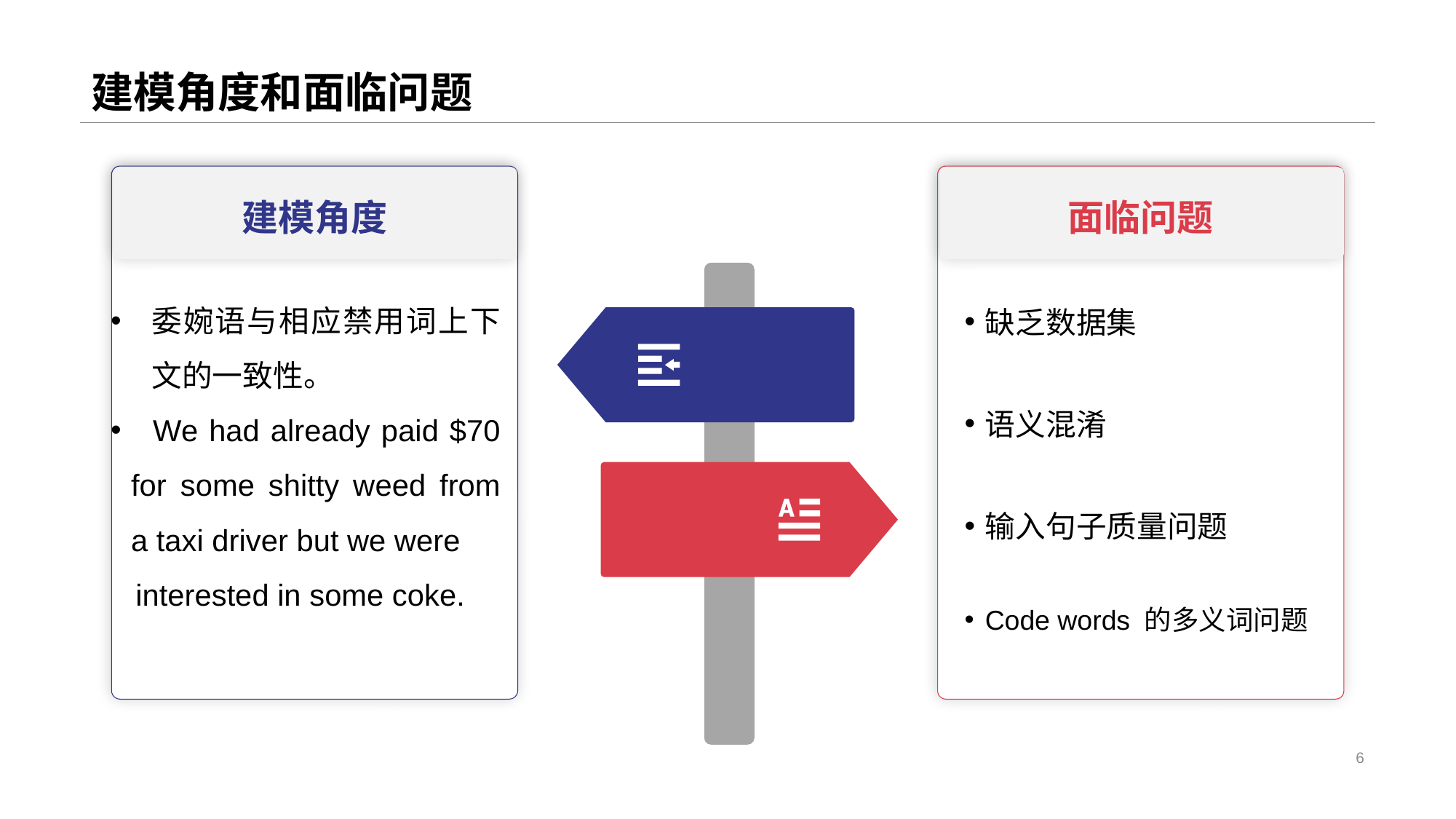

# 建模角度和面临问题

建模角度
面临问题

委婉语与相应禁用词上下文的一致性。
  We had already paid $70 for some shitty weed from a taxi driver but we were
   interested in some coke.

缺乏数据集

语义混淆

输入句子质量问题

Code words 的多义词问题
6